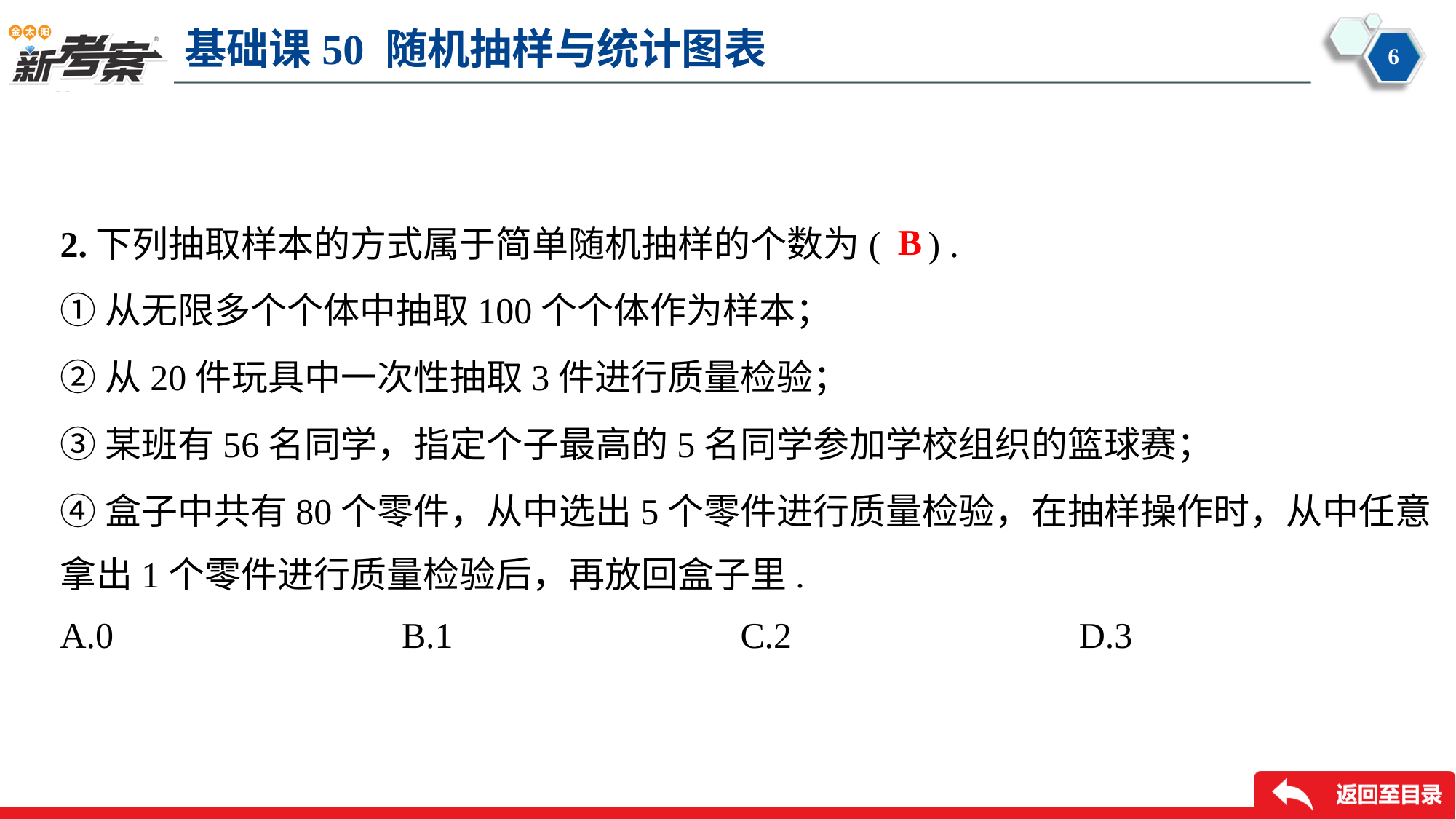

2.下列抽取样本的方式属于简单随机抽样的个数为(     ) .
①从无限多个个体中抽取100个个体作为样本；
②从20件玩具中一次性抽取3件进行质量检验；
③某班有56名同学，指定个子最高的5名同学参加学校组织的篮球赛；
④盒子中共有80个零件，从中选出5个零件进行质量检验，在抽样操作时，从中任意
拿出1个零件进行质量检验后，再放回盒子里.
B
A.0	B.1	C.2	D.3